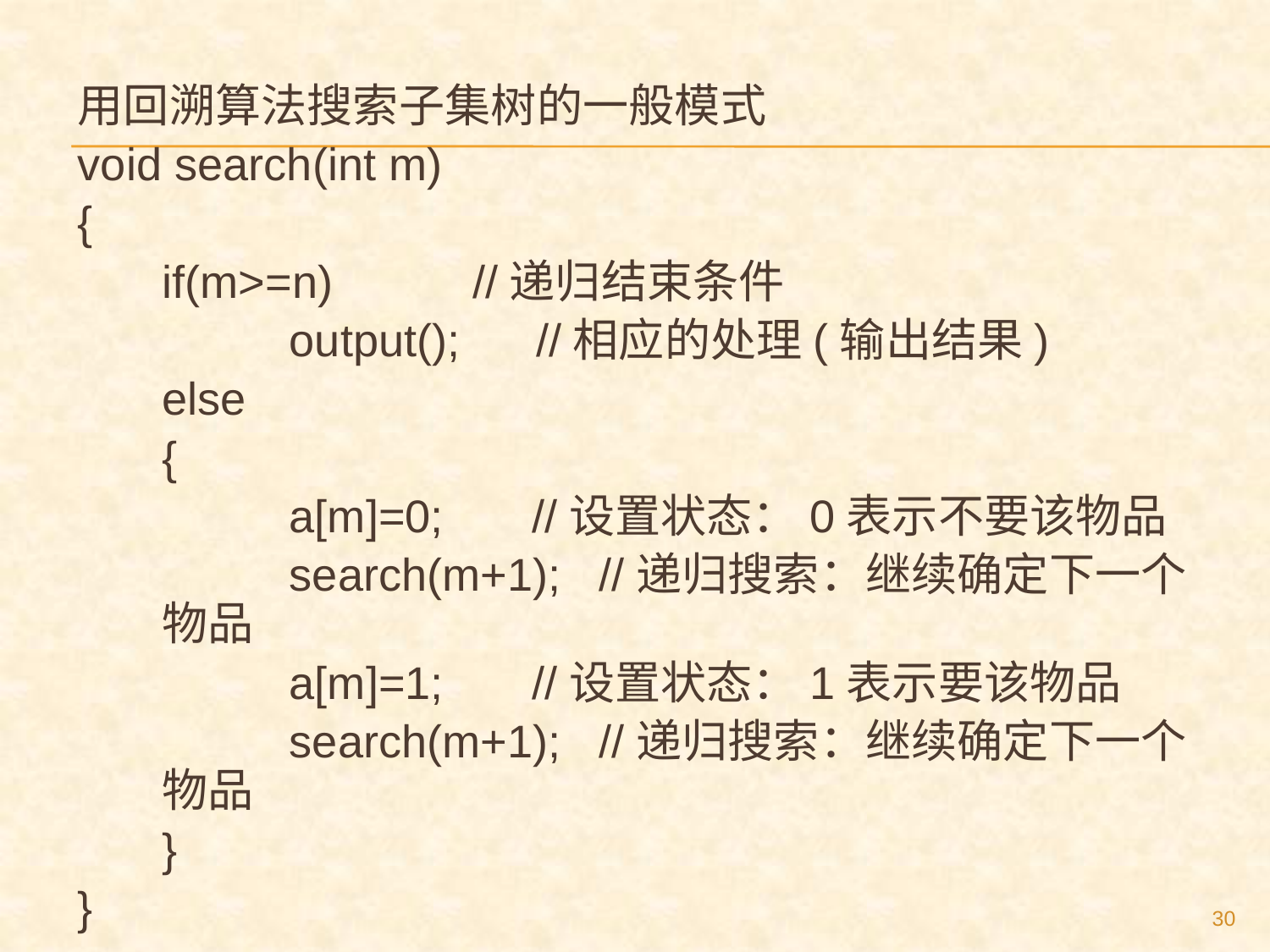

用回溯算法搜索子集树的一般模式
void search(int m)
{
	if(m>=n)           //递归结束条件
		output();      //相应的处理(输出结果)
	else
	{
		a[m]=0;       //设置状态：0表示不要该物品
		search(m+1);   //递归搜索：继续确定下一个物品
		a[m]=1;       //设置状态：1表示要该物品
		search(m+1);   //递归搜索：继续确定下一个物品
	}
}
30